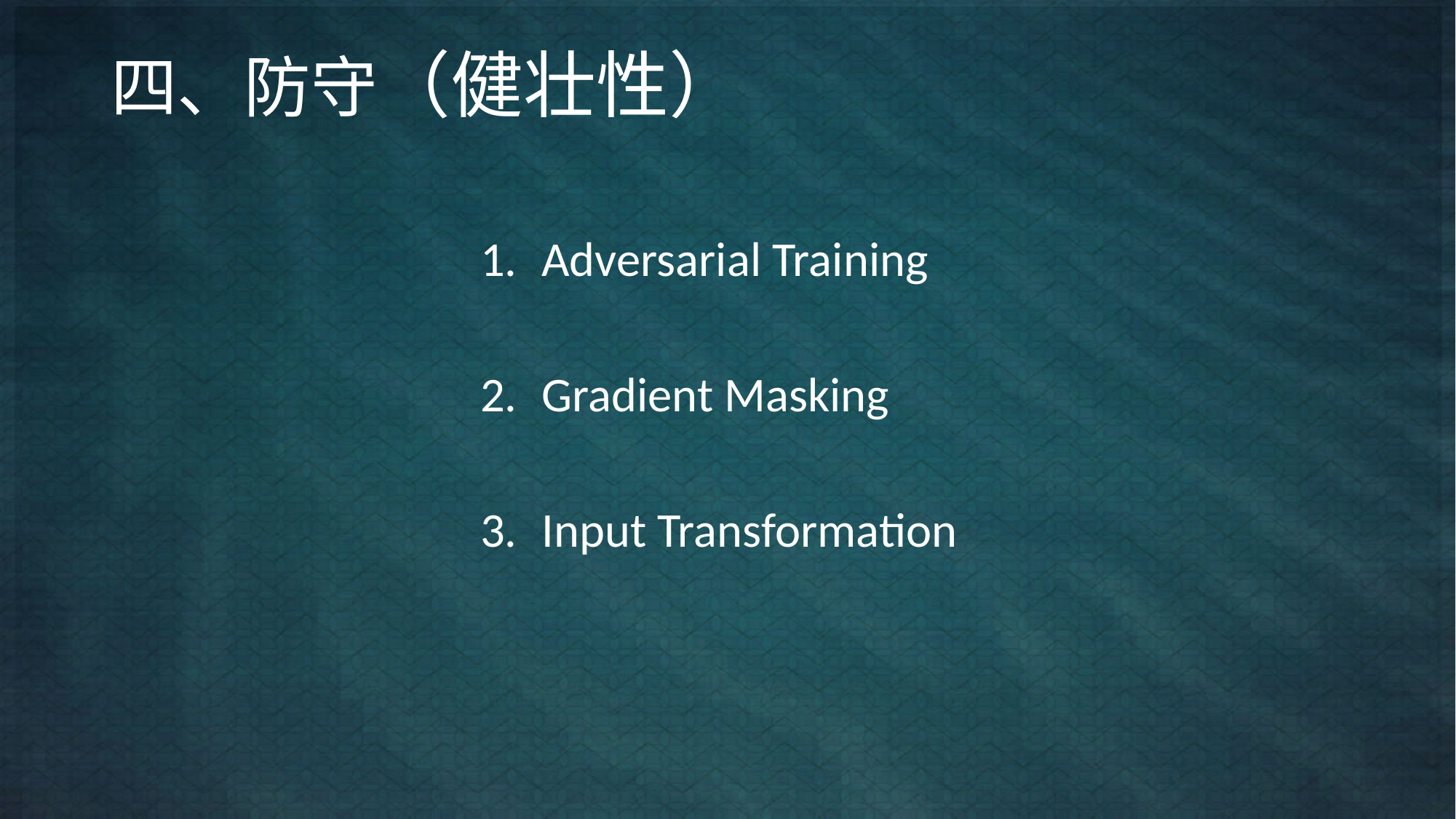

四、防守（健壮性）

Adversarial Training

Gradient Masking

Input Transformation